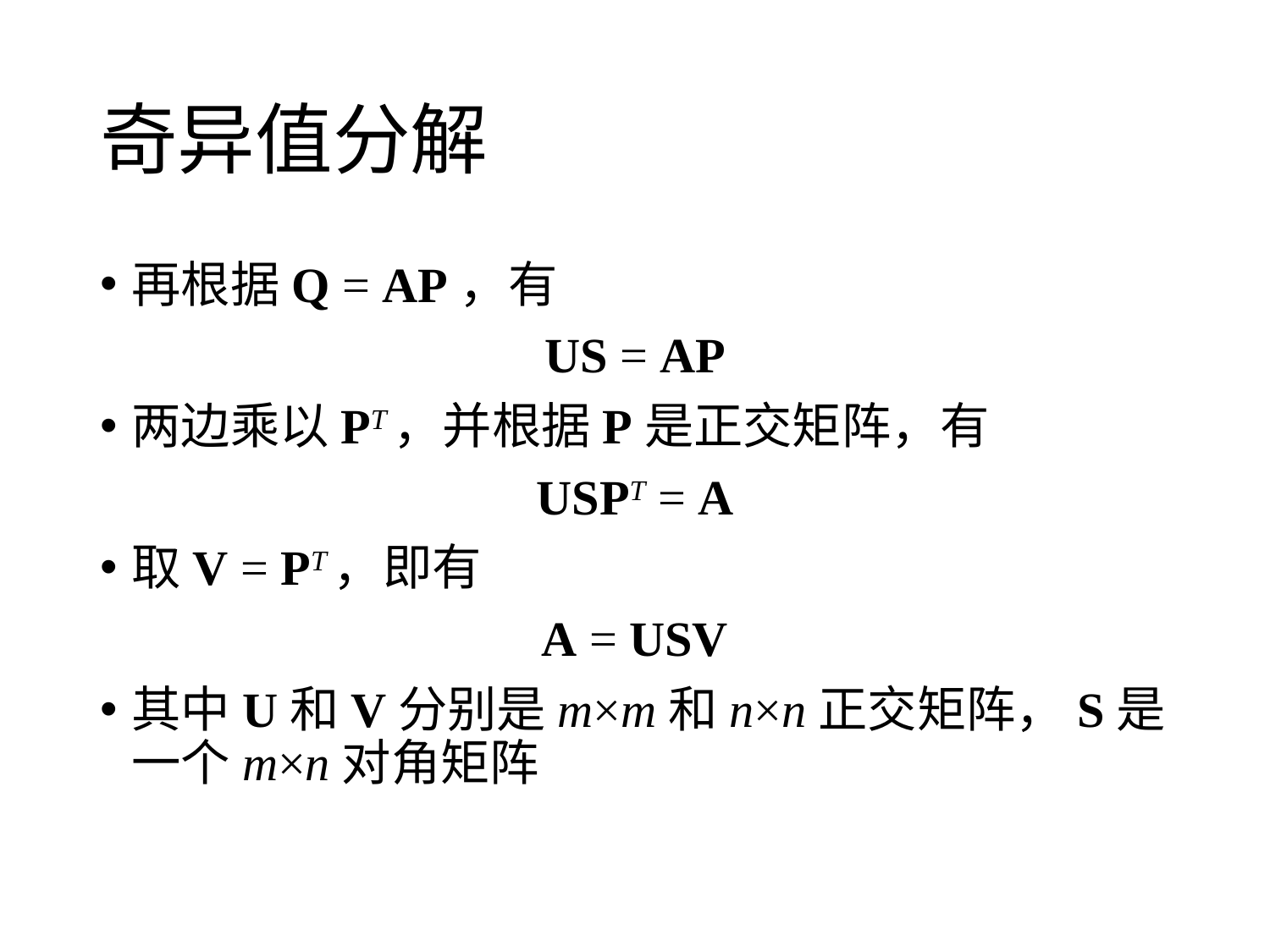

# 奇异值分解
再根据Q = AP，有
US = AP
两边乘以PT，并根据P是正交矩阵，有
USPT = A
取V = PT，即有
A = USV
其中U和V分别是m×m和n×n正交矩阵，S是一个m×n对角矩阵